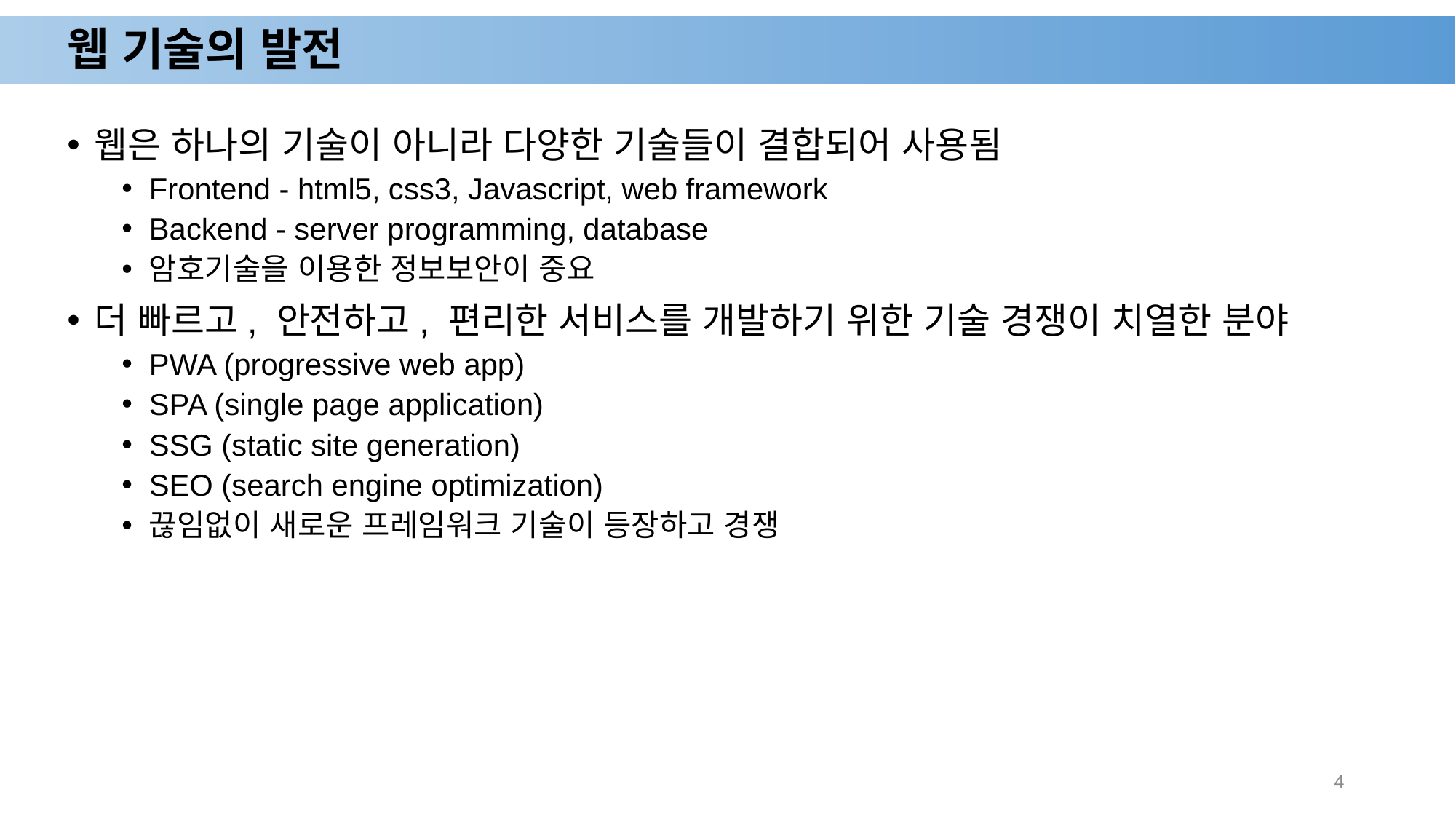

# 웹 기술의 발전
웹은 하나의 기술이 아니라 다양한 기술들이 결합되어 사용됨
Frontend - html5, css3, Javascript, web framework
Backend - server programming, database
암호기술을 이용한 정보보안이 중요
더 빠르고, 안전하고, 편리한 서비스를 개발하기 위한 기술 경쟁이 치열한 분야
PWA (progressive web app)
SPA (single page application)
SSG (static site generation)
SEO (search engine optimization)
끊임없이 새로운 프레임워크 기술이 등장하고 경쟁

4